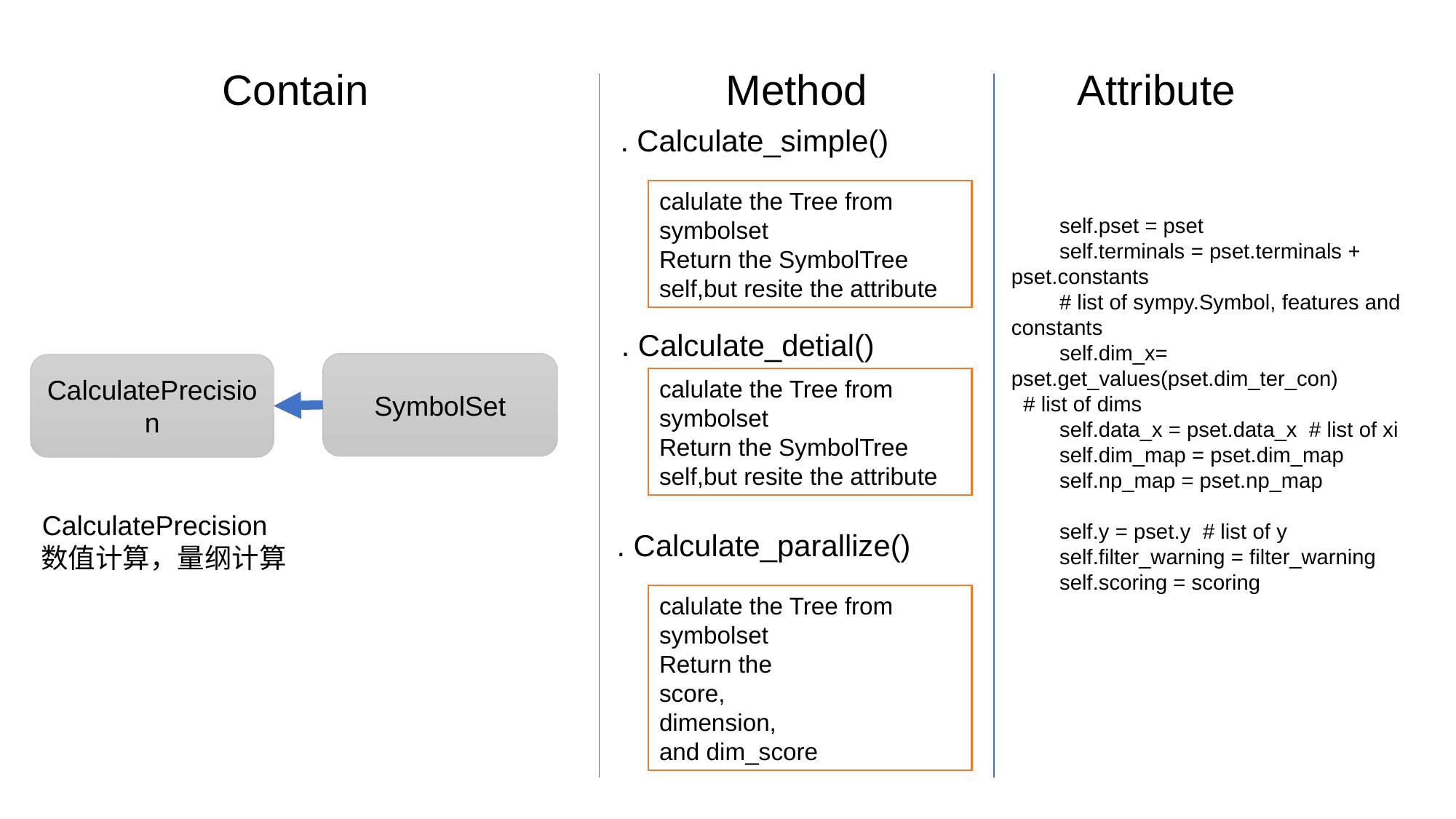

Contain
Method
Attribute
. Calculate_simple()
calulate the Tree from symbolset
Return the SymbolTree self,but resite the attribute
        self.pset = pset
        self.terminals = pset.terminals + pset.constants
        # list of sympy.Symbol, features and constants
        self.dim_x=
pset.get_values(pset.dim_ter_con)
  # list of dims
        self.data_x = pset.data_x  # list of xi
        self.dim_map = pset.dim_map
        self.np_map = pset.np_map

        self.y = pset.y  # list of y
        self.filter_warning = filter_warning
        self.scoring = scoring
. Calculate_detial()
SymbolSet
CalculatePrecision
calulate the Tree from symbolset
Return the SymbolTree self,but resite the attribute
CalculatePrecision
  数值计算，量纲计算
. Calculate_parallize()
calulate the Tree from symbolset
Return the
score,
dimension,
and dim_score